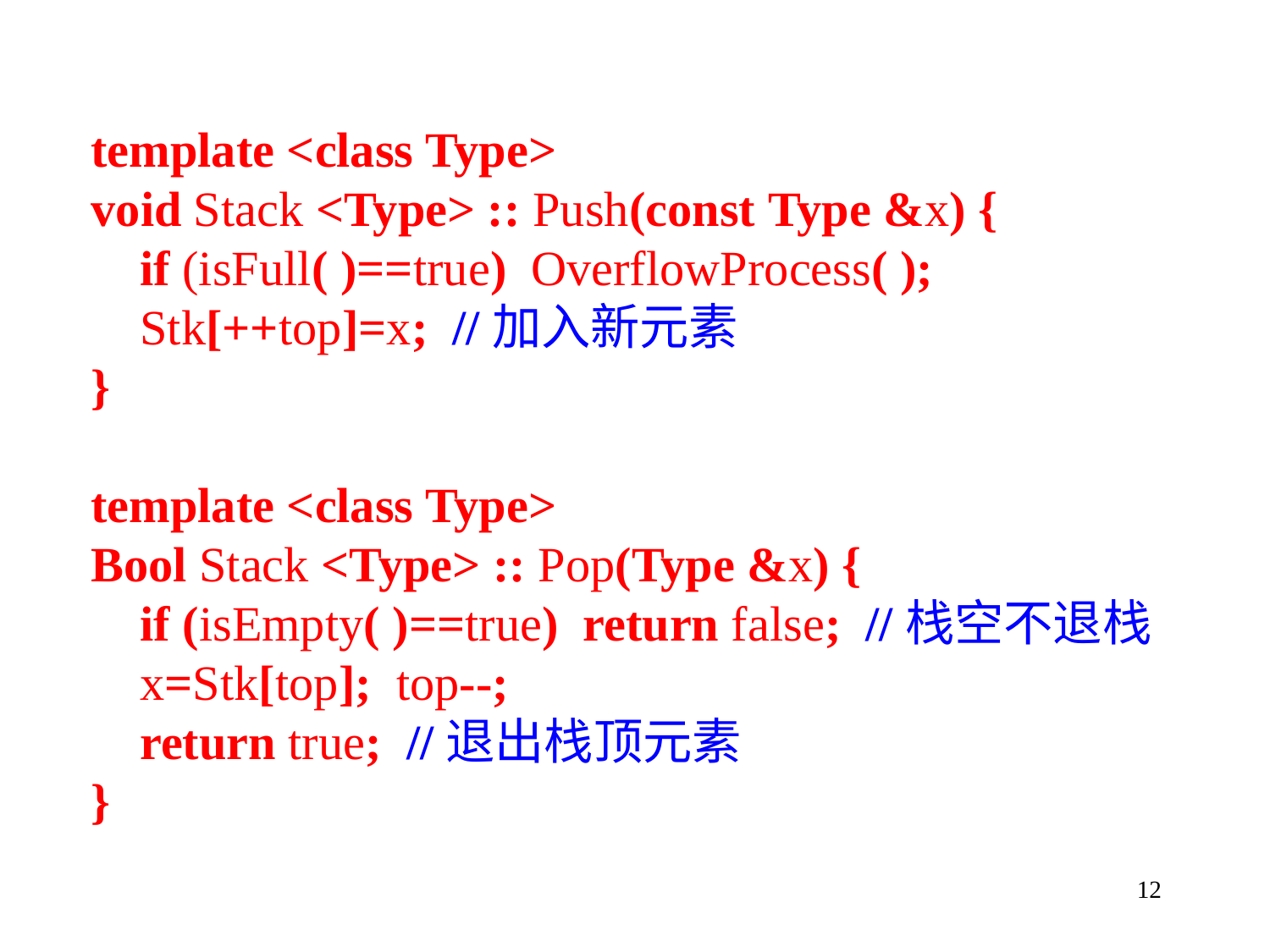

template <class Type>
void Stack <Type> :: Push(const Type &x) {
    if (isFull( )==true)  OverflowProcess( );
    Stk[++top]=x;  //加入新元素
}

template <class Type>
Bool Stack <Type> :: Pop(Type &x) {
    if (isEmpty( )==true)  return false;  //栈空不退栈
    x=Stk[top];  top--;
    return true;  //退出栈顶元素
}
12